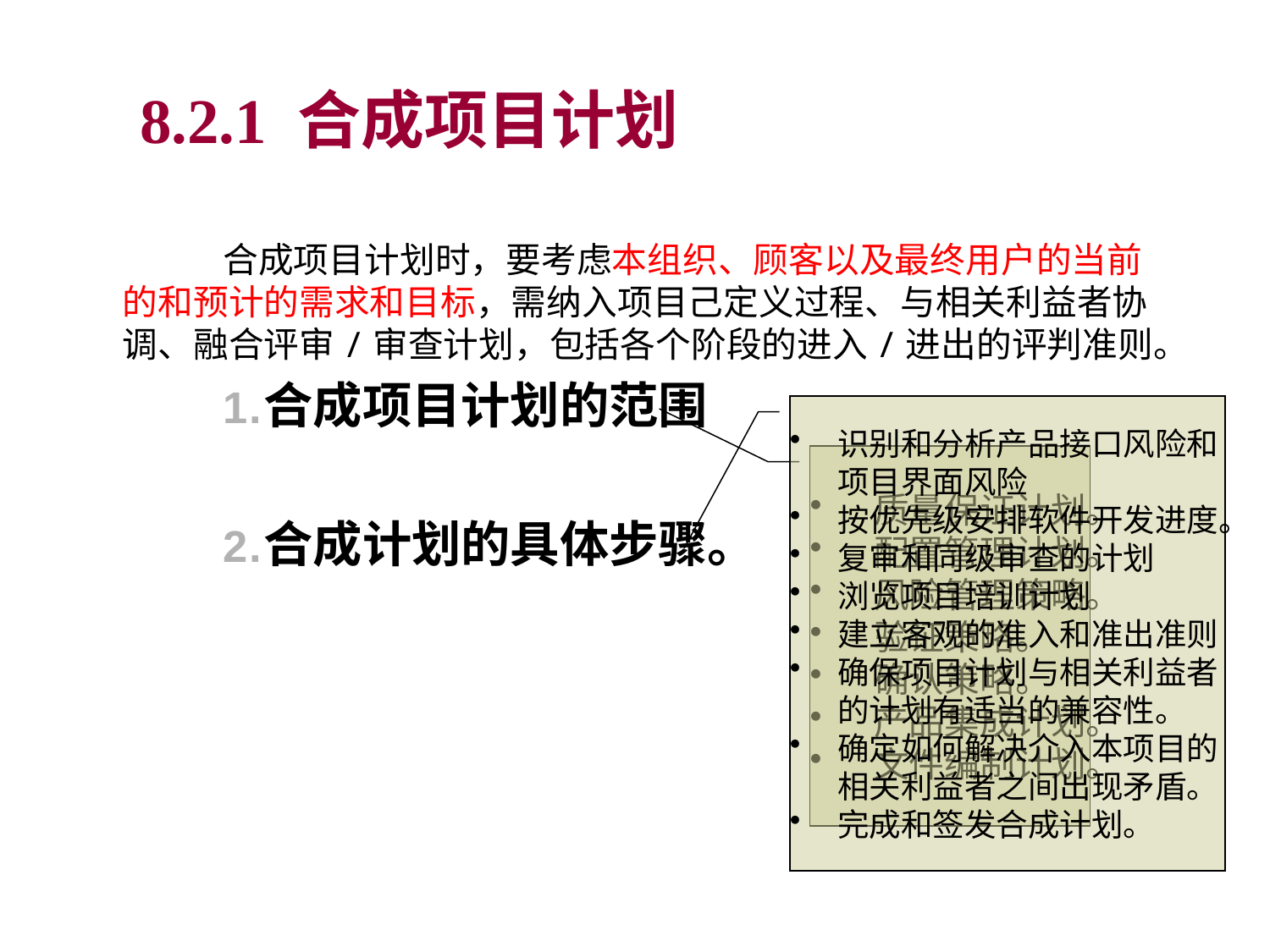

8.2.1 合成项目计划
合成项目计划时，要考虑本组织、顾客以及最终用户的当前的和预计的需求和目标，需纳入项目己定义过程、与相关利益者协调、融合评审/审查计划，包括各个阶段的进入/进出的评判准则。
合成项目计划的范围

合成计划的具体步骤。
识别和分析产品接口风险和项目界面风险
按优先级安排软件开发进度。
复审和同级审查的计划
浏览项目培训计划
建立客观的准入和准出准则
确保项目计划与相关利益者的计划有适当的兼容性。
确定如何解决介入本项目的相关利益者之间出现矛盾。
完成和签发合成计划。
 质量保证计划。
 配置管理计划。
 风险管理策略。
 验证策略。
 确认策略。
 产品集成计划。
 文件编制计划。